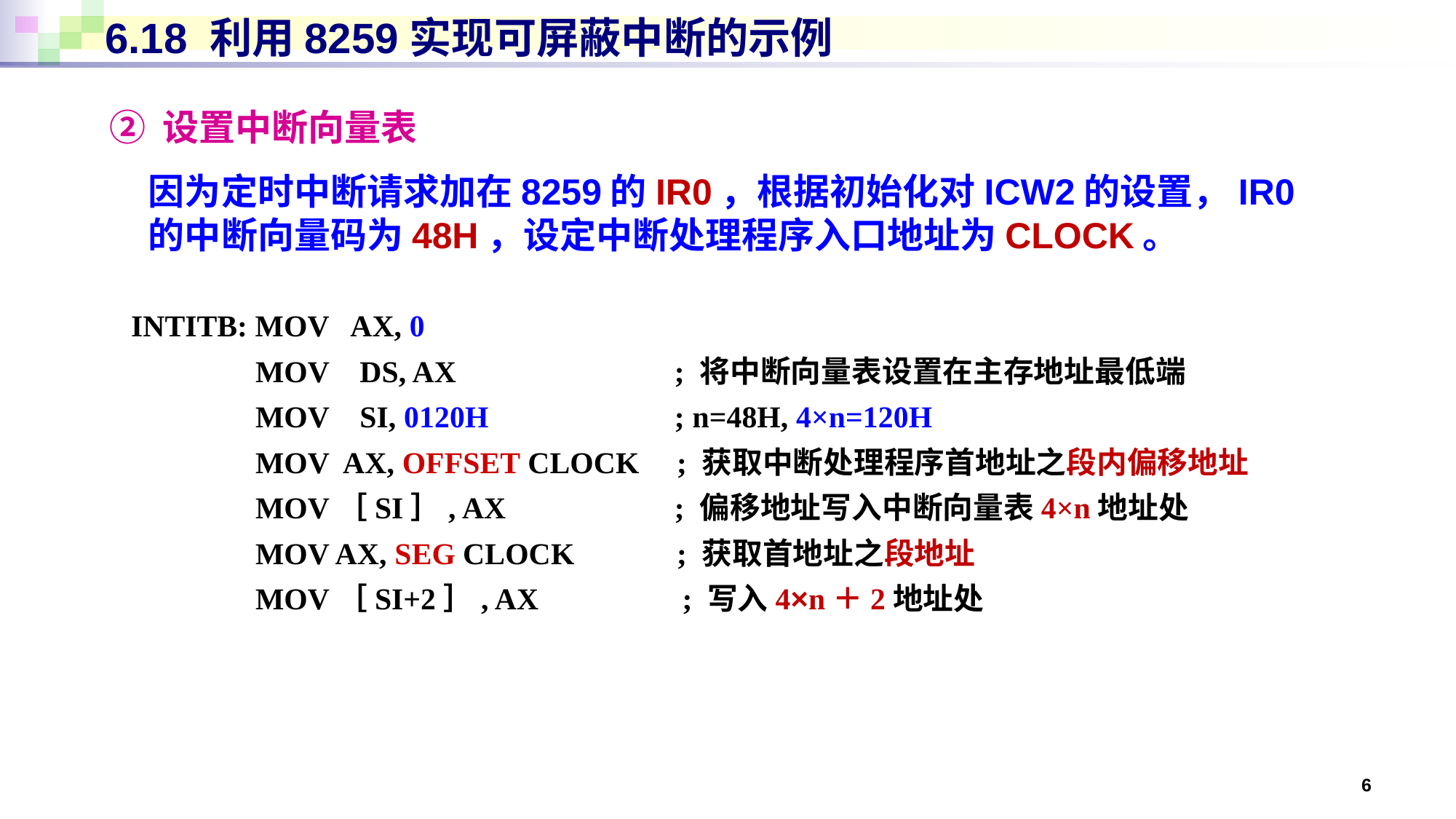

# 6.18 利用8259实现可屏蔽中断的示例
② 设置中断向量表
因为定时中断请求加在8259的IR0，根据初始化对ICW2的设置，IR0的中断向量码为48H，设定中断处理程序入口地址为CLOCK。
INTITB: MOV   AX, 0
	  MOV    DS, AX		              ; 将中断向量表设置在主存地址最低端
	  MOV    SI, 0120H	              ; n=48H, 4×n=120H
	  MOV  AX, OFFSET CLOCK	; 获取中断处理程序首地址之段内偏移地址
	  MOV［SI］, AX	              ; 偏移地址写入中断向量表4×n地址处
	  MOV AX, SEG CLOCK	; 获取首地址之段地址
	  MOV［SI+2］, AX	               ; 写入4×n＋2地址处
6